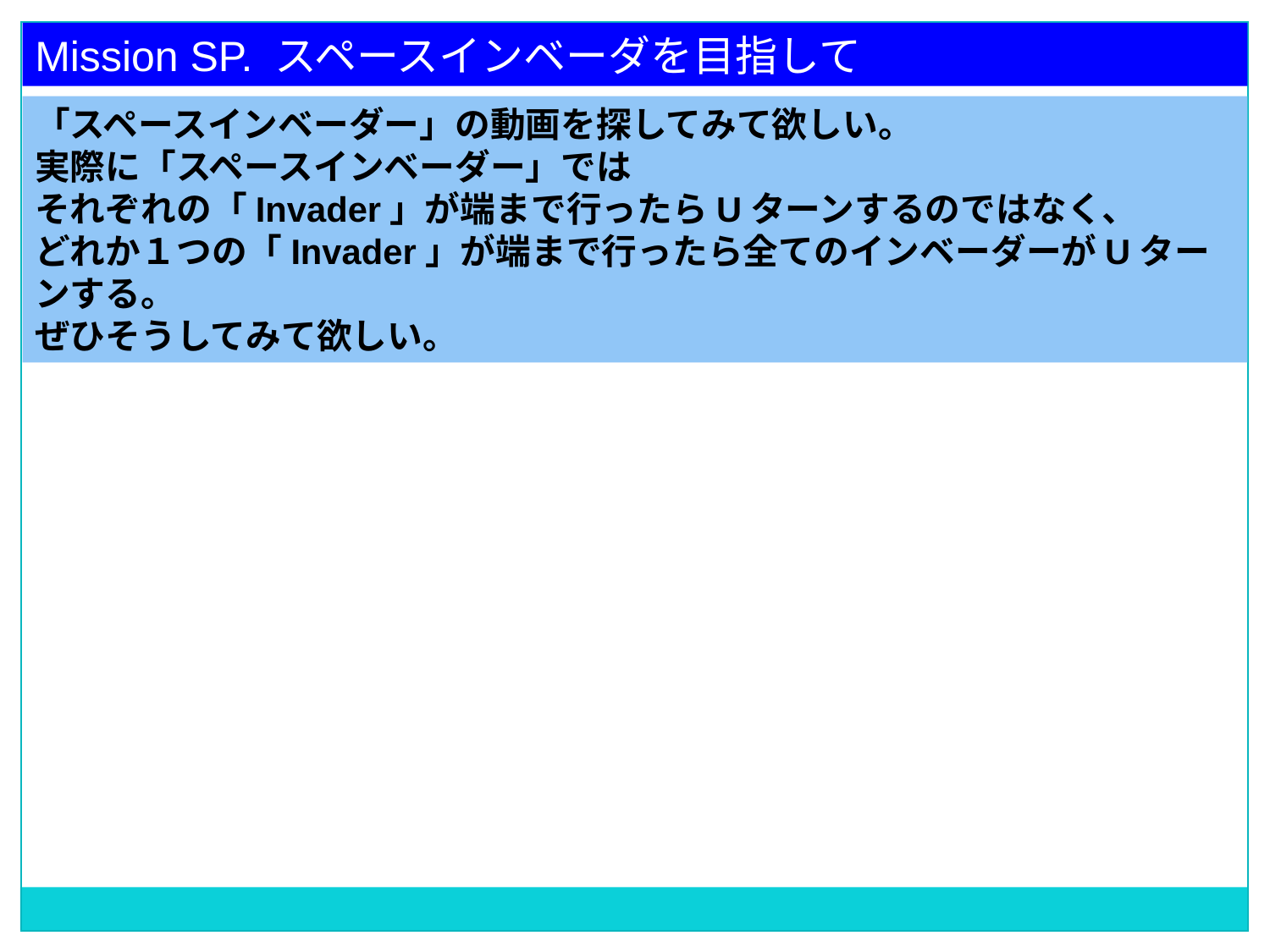

Mission SP. スペースインベーダを目指して
「スペースインベーダー」の動画を探してみて欲しい。
実際に「スペースインベーダー」では
それぞれの「Invader」が端まで行ったらUターンするのではなく、
どれか１つの「Invader」が端まで行ったら全てのインベーダーがUターンする。
ぜひそうしてみて欲しい。